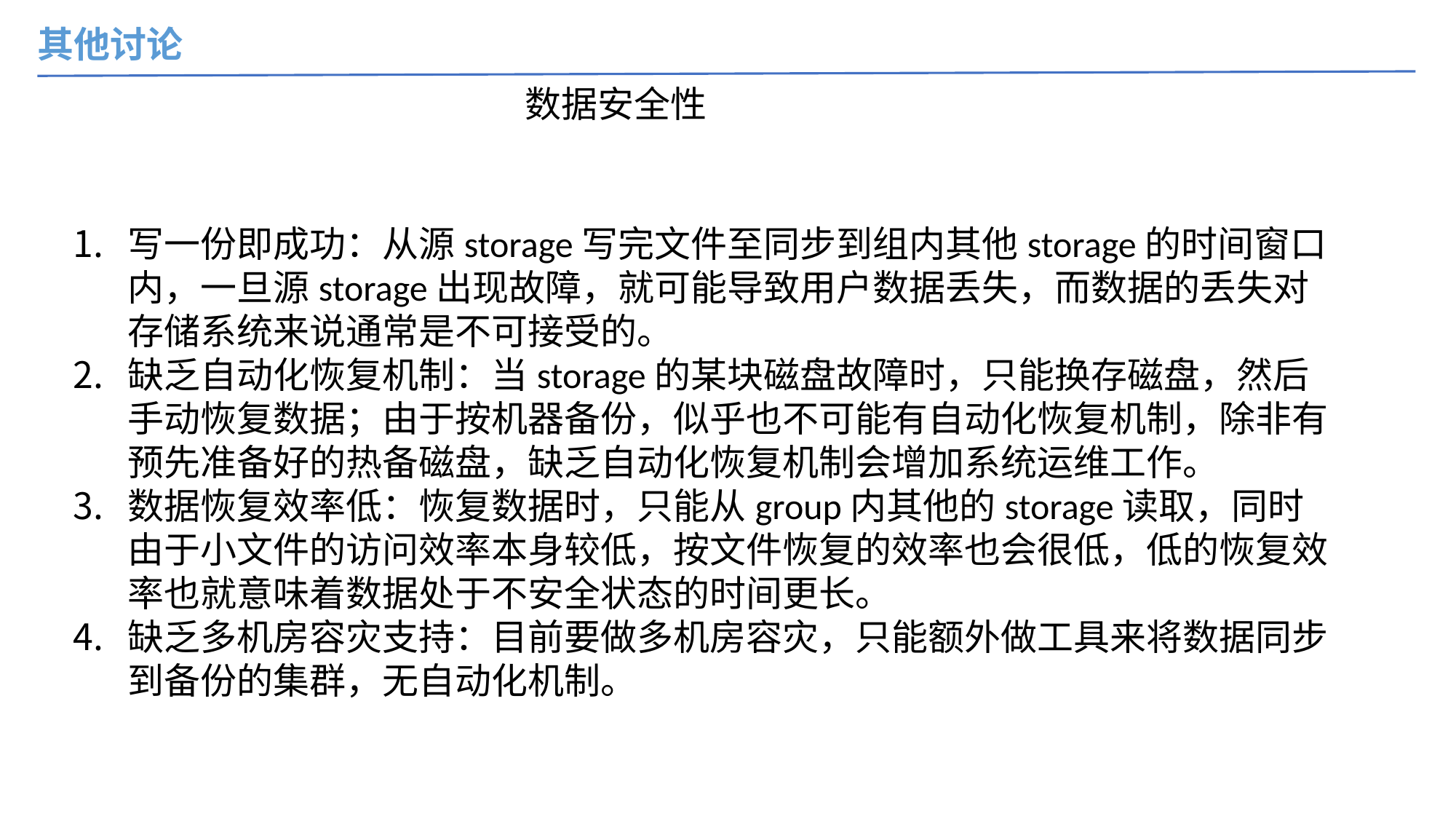

其他讨论
数据安全性
写一份即成功：从源storage写完文件至同步到组内其他storage的时间窗口内，一旦源storage出现故障，就可能导致用户数据丢失，而数据的丢失对存储系统来说通常是不可接受的。
缺乏自动化恢复机制：当storage的某块磁盘故障时，只能换存磁盘，然后手动恢复数据；由于按机器备份，似乎也不可能有自动化恢复机制，除非有预先准备好的热备磁盘，缺乏自动化恢复机制会增加系统运维工作。
数据恢复效率低：恢复数据时，只能从group内其他的storage读取，同时由于小文件的访问效率本身较低，按文件恢复的效率也会很低，低的恢复效率也就意味着数据处于不安全状态的时间更长。
缺乏多机房容灾支持：目前要做多机房容灾，只能额外做工具来将数据同步到备份的集群，无自动化机制。